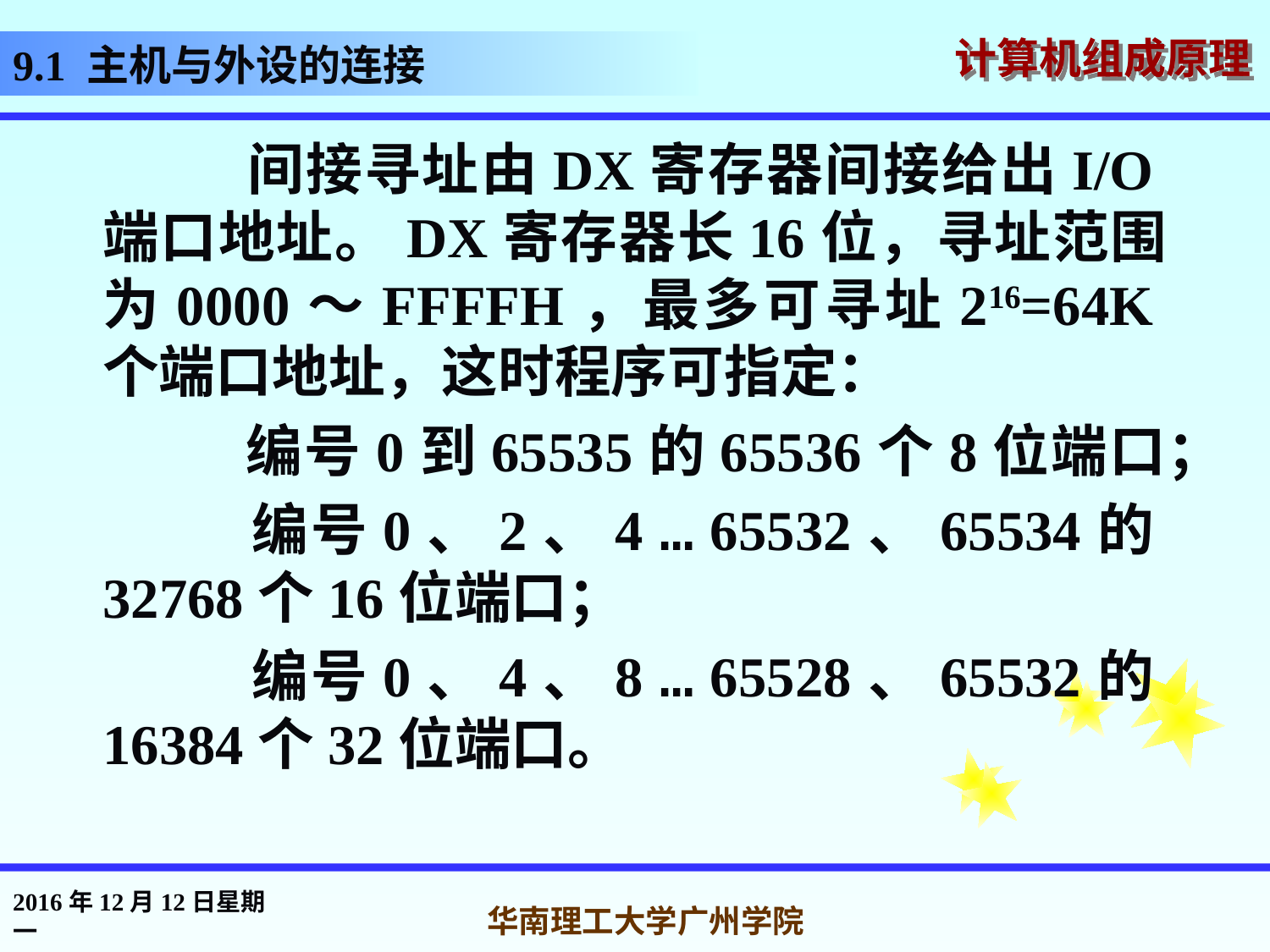

# 9.1 主机与外设的连接
            间接寻址由DX寄存器间接给出I/O端口地址。DX寄存器长16位，寻址范围为0000～FFFFH，最多可寻址216=64K个端口地址，这时程序可指定：
            编号0到65535的65536个8位端口；
            编号0、2、4 … 65532、65534的32768个16位端口；
            编号0、4、8 … 65528、65532的16384个32位端口。
2016年12月12日星期一
华南理工大学广州学院